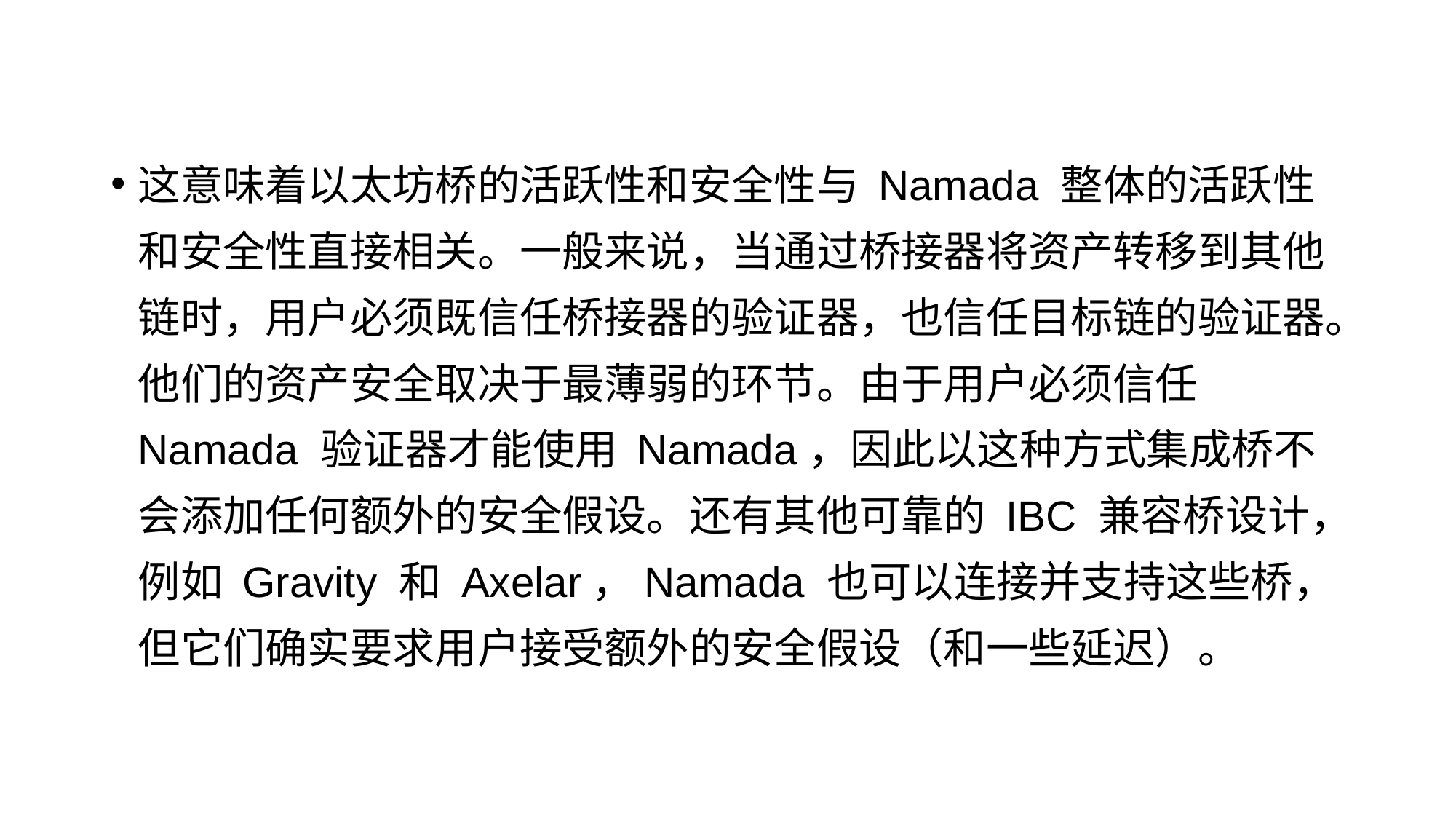

这意味着以太坊桥的活跃性和安全性与 Namada 整体的活跃性和安全性直接相关。一般来说，当通过桥接器将资产转移到其他链时，用户必须既信任桥接器的验证器，也信任目标链的验证器。他们的资产安全取决于最薄弱的环节。由于用户必须信任 Namada 验证器才能使用 Namada，因此以这种方式集成桥不会添加任何额外的安全假设。还有其他可靠的 IBC 兼容桥设计，例如 Gravity 和 Axelar，Namada 也可以连接并支持这些桥，但它们确实要求用户接受额外的安全假设（和一些延迟）。